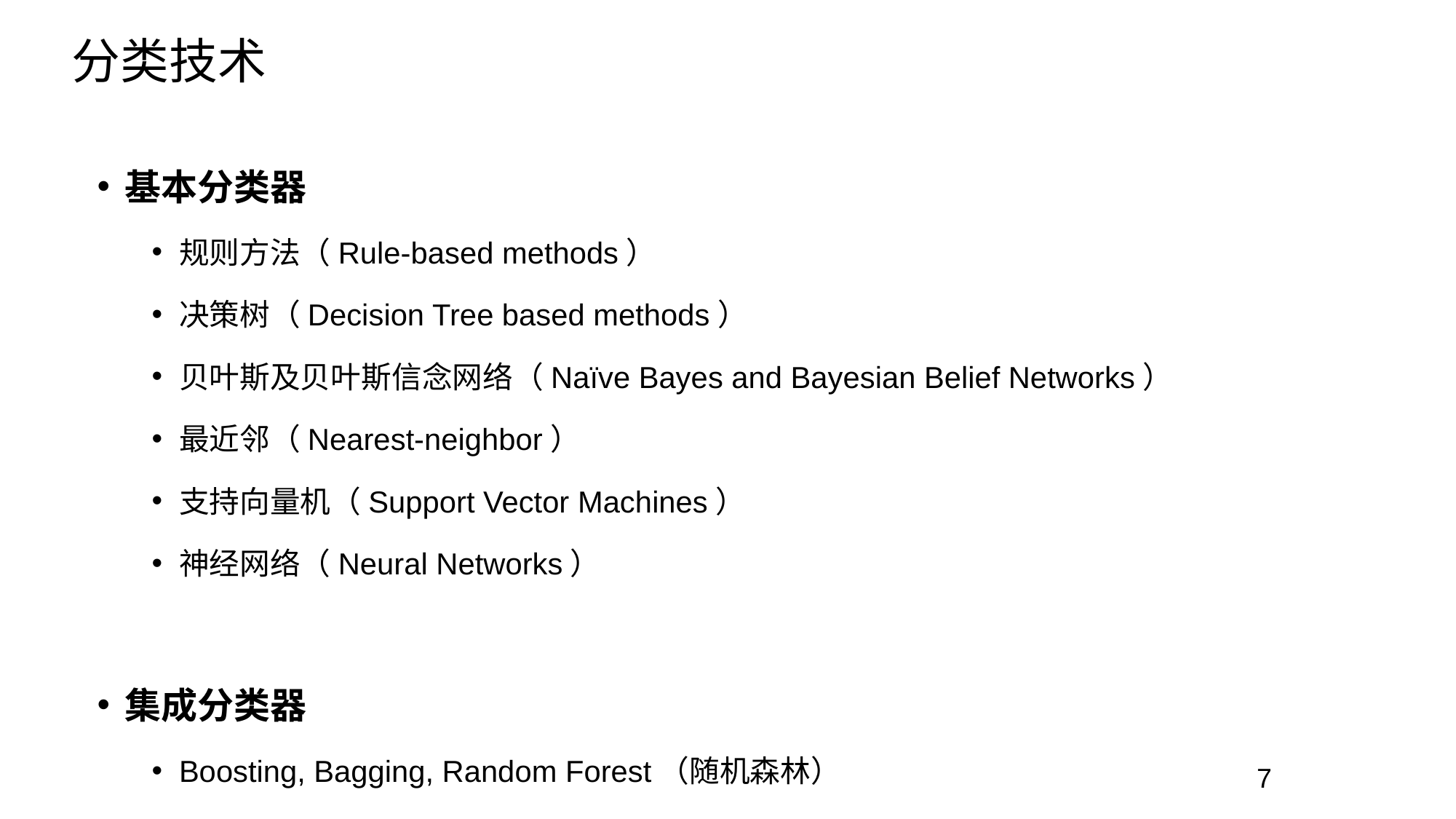

# 分类技术
基本分类器
规则方法（Rule-based methods）
决策树（Decision Tree based methods）
贝叶斯及贝叶斯信念网络（Naïve Bayes and Bayesian Belief Networks）
最近邻（Nearest-neighbor）
支持向量机（Support Vector Machines）
神经网络（Neural Networks）

集成分类器
Boosting, Bagging, Random Forest（随机森林）

7